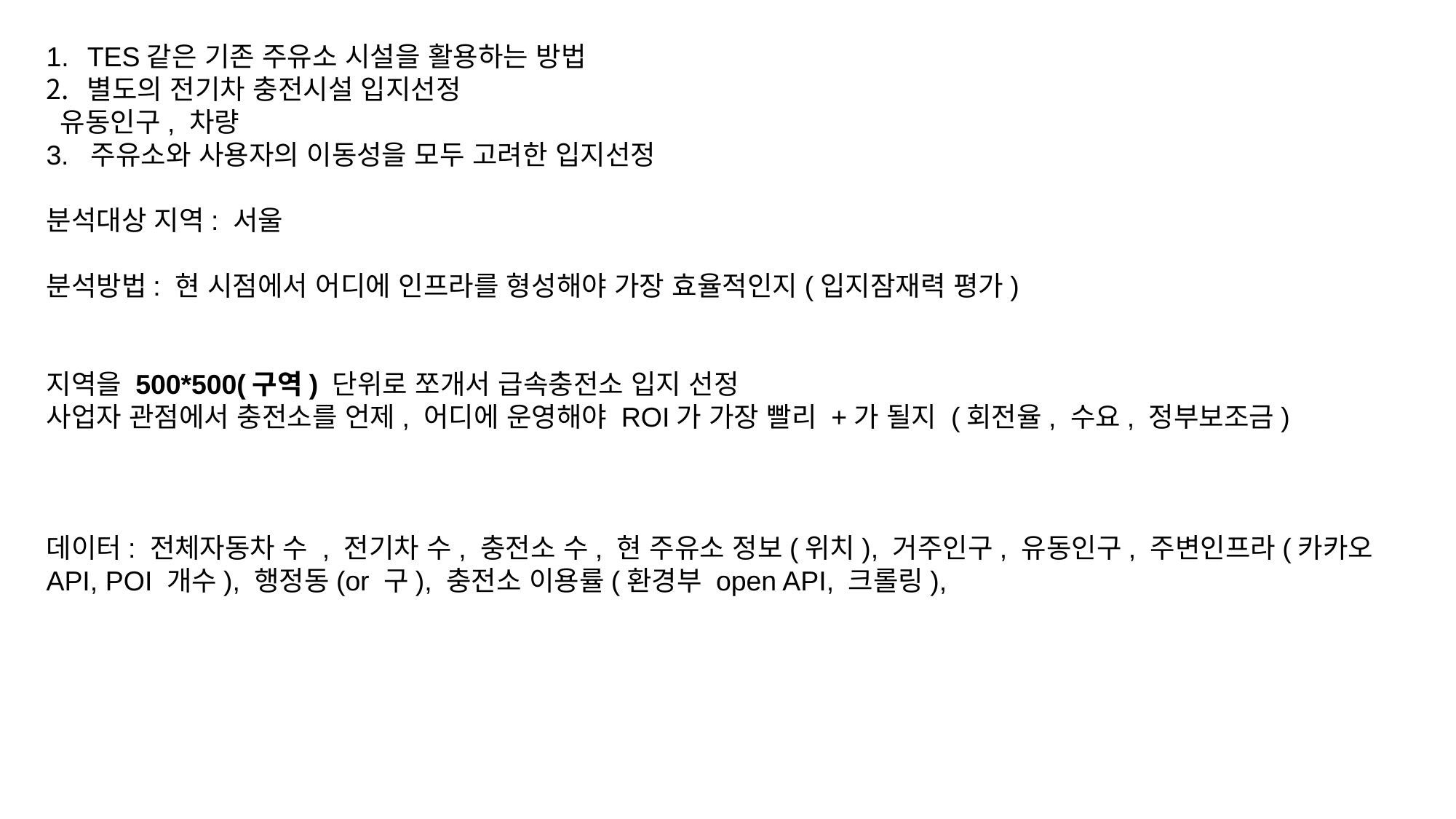

TES같은 기존 주유소 시설을 활용하는 방법
별도의 전기차 충전시설 입지선정
 유동인구, 차량
3.  주유소와 사용자의 이동성을 모두 고려한 입지선정

분석대상 지역: 서울

분석방법: 현 시점에서 어디에 인프라를 형성해야 가장 효율적인지(입지잠재력 평가)

지역을 500*500(구역) 단위로 쪼개서 급속충전소 입지 선정
사업자 관점에서 충전소를 언제, 어디에 운영해야 ROI가 가장 빨리 +가 될지 (회전율, 수요, 정부보조금)

데이터: 전체자동차 수 , 전기차 수, 충전소 수, 현 주유소 정보(위치), 거주인구, 유동인구, 주변인프라(카카오 API, POI 개수), 행정동(or 구), 충전소 이용률(환경부 open API, 크롤링),